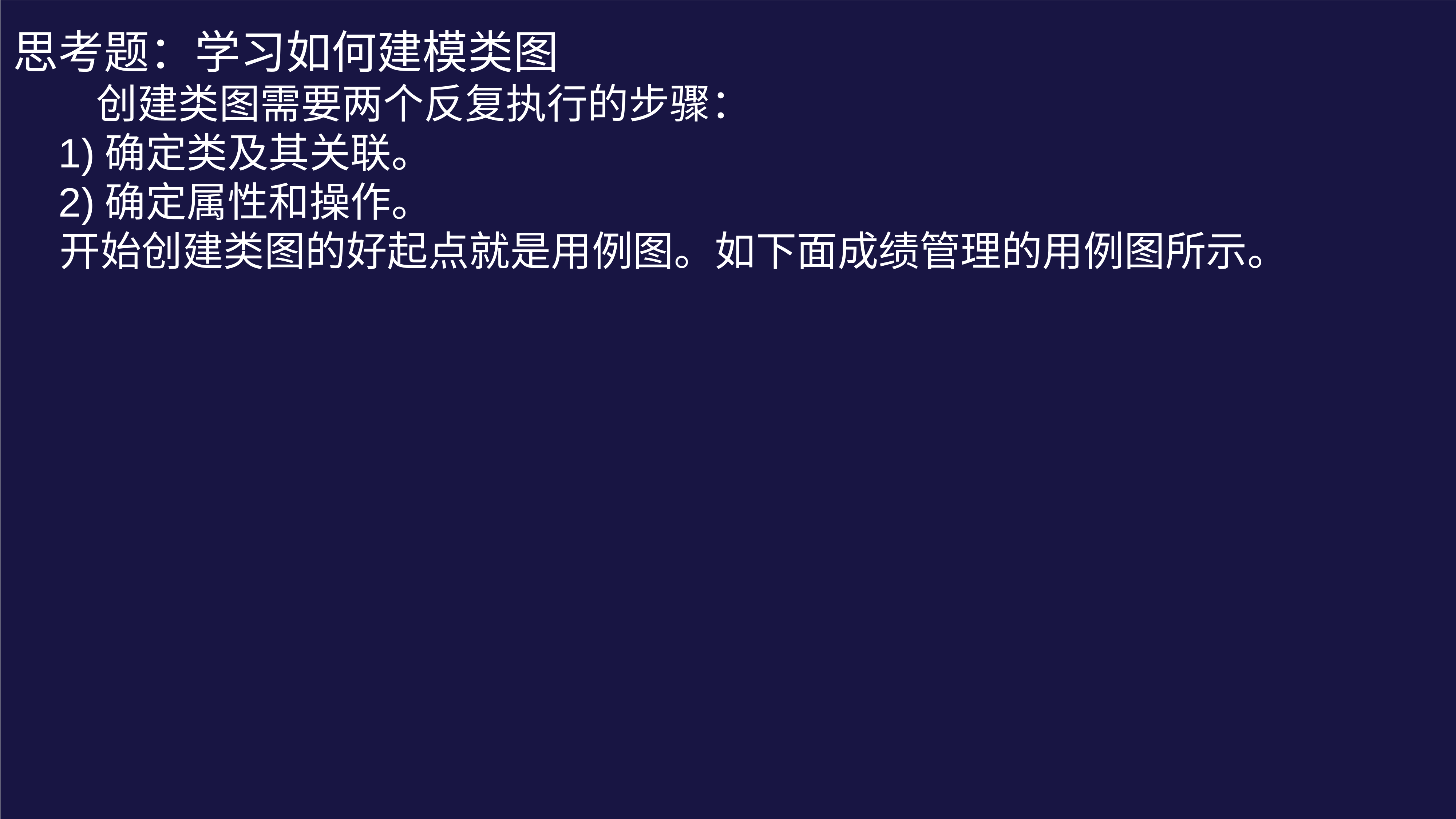

思考题：学习如何建模类图
        创建类图需要两个反复执行的步骤：
    1)确定类及其关联。
    2)确定属性和操作。
    开始创建类图的好起点就是用例图。如下面成绩管理的用例图所示。